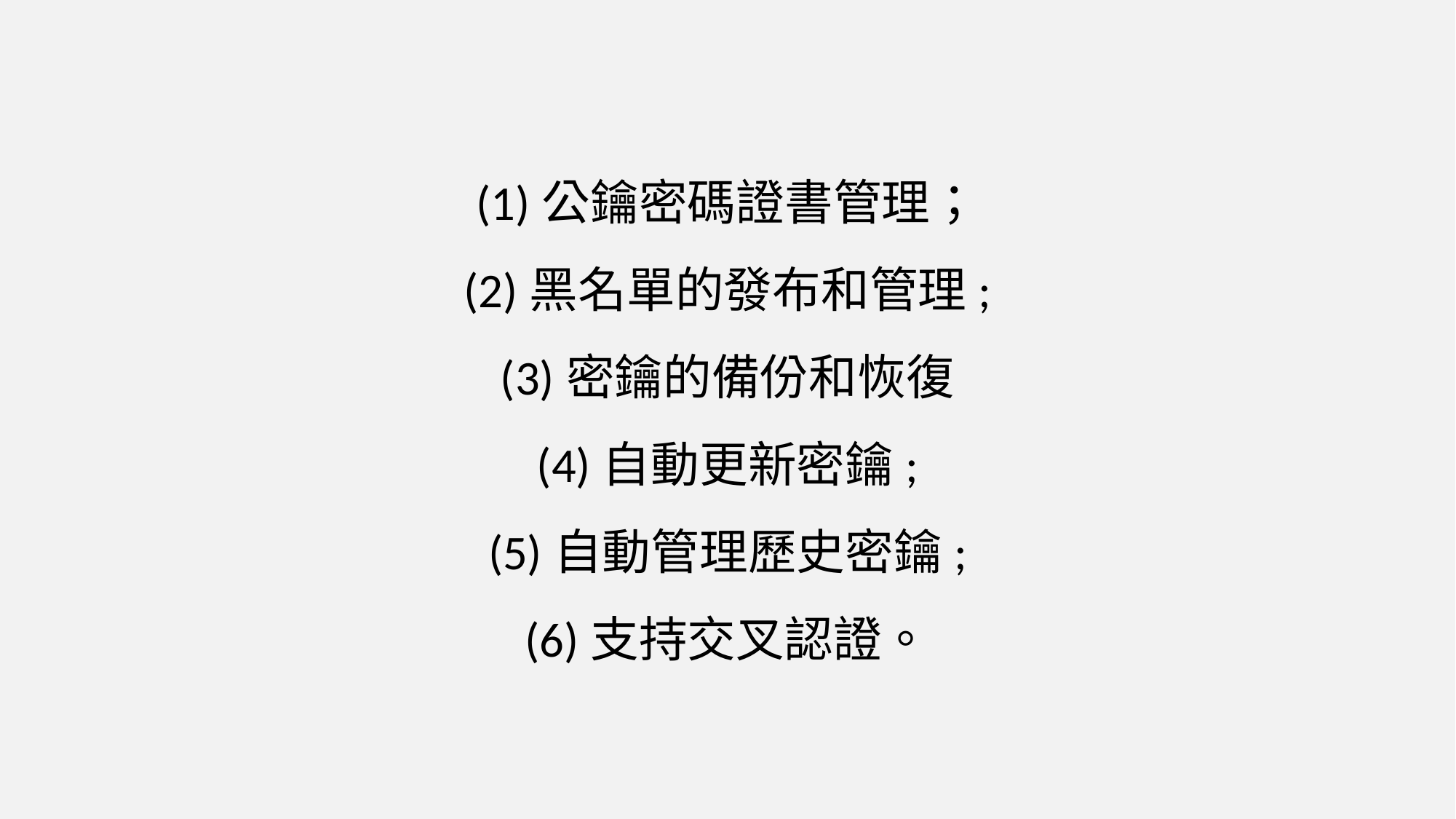

(1)公鑰密碼證書管理；
(2)黑名單的發布和管理;
(3)密鑰的備份和恢復
(4)自動更新密鑰;
(5)自動管理歷史密鑰;
(6)支持交叉認證。